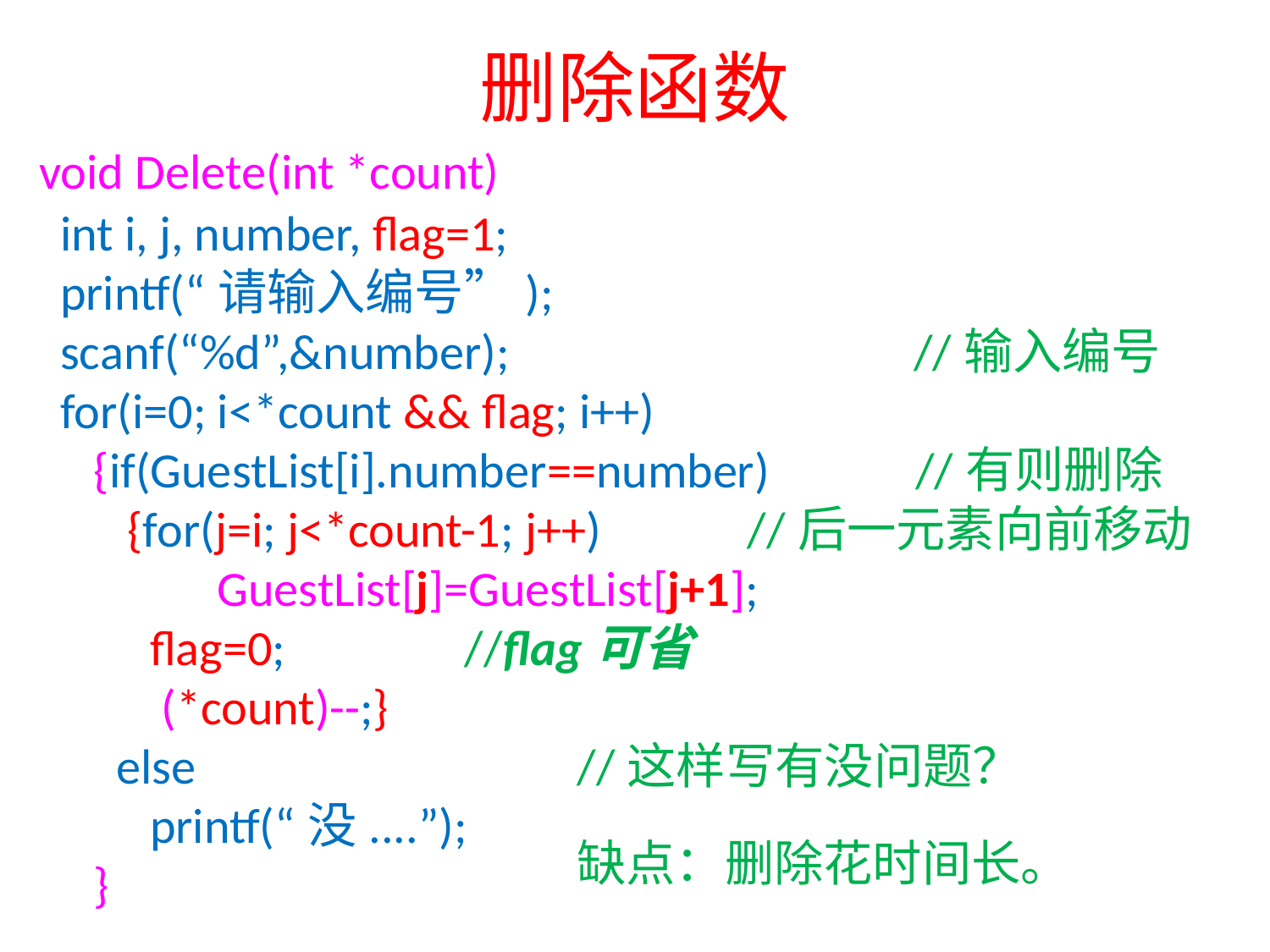

# 删除函数
void Delete(int *count)
int i, j, number, flag=1;
printf(“请输入编号”);
scanf(“%d”,&number);                                    //输入编号
for(i=0; i<*count && flag; i++)
   {if(GuestList[i].number==number)             //有则删除
      {for(j=i; j<*count-1; j++)             //后一元素向前移动
              GuestList[j]=GuestList[j+1];
        flag=0;                //flag可省
         (*count)--;}
     else                                  //这样写有没问题？
        printf(“没....”);
   }
缺点：删除花时间长。
9